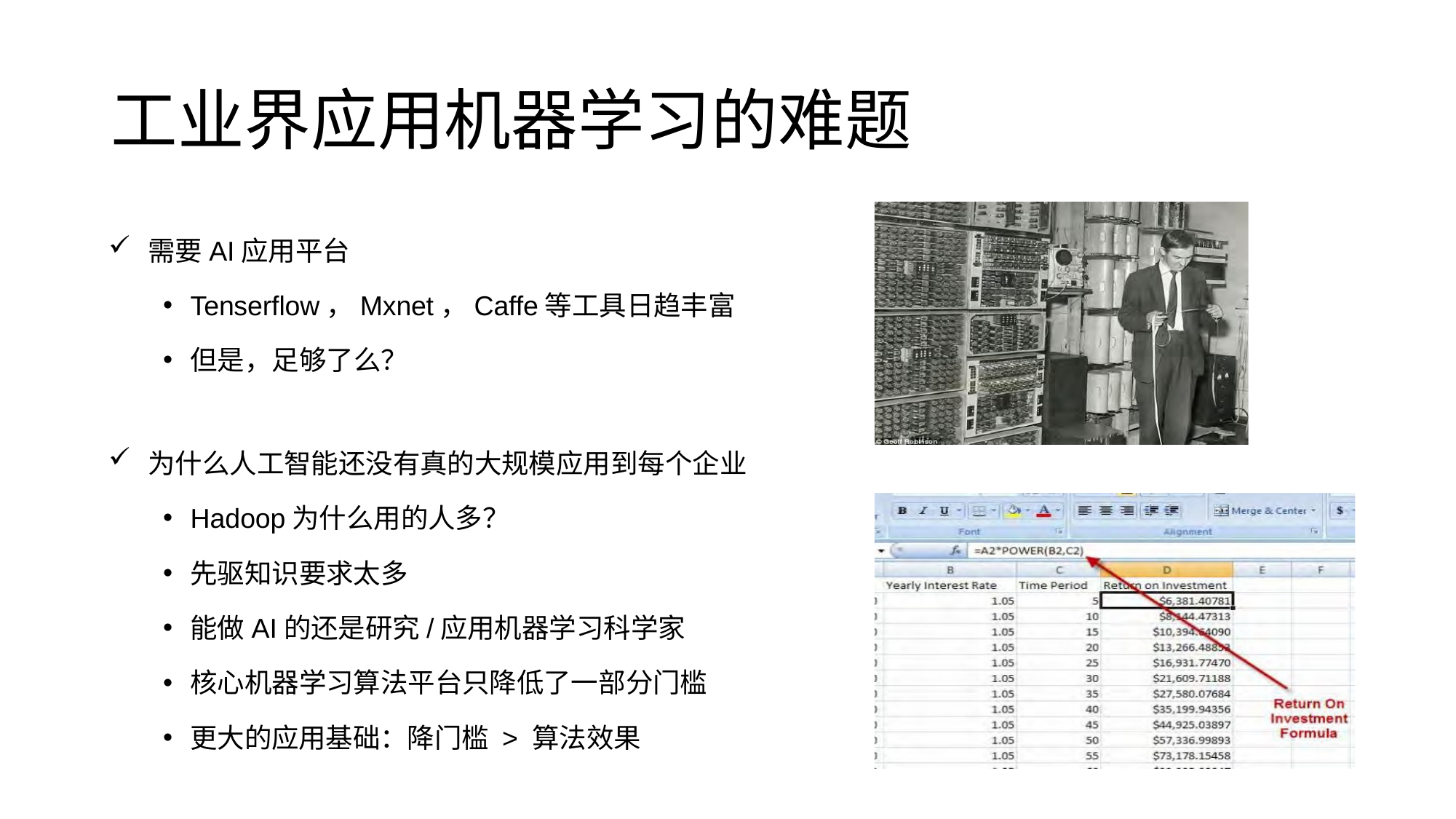

工业界应用机器学习的难题

需要AI应用平台
Tenserflow，Mxnet，Caffe等工具日趋丰富
但是，足够了么？
为什么人工智能还没有真的大规模应用到每个企业
Hadoop为什么用的人多？
先驱知识要求太多
能做AI的还是研究/应用机器学习科学家
核心机器学习算法平台只降低了一部分门槛
更大的应用基础：降门槛 > 算法效果